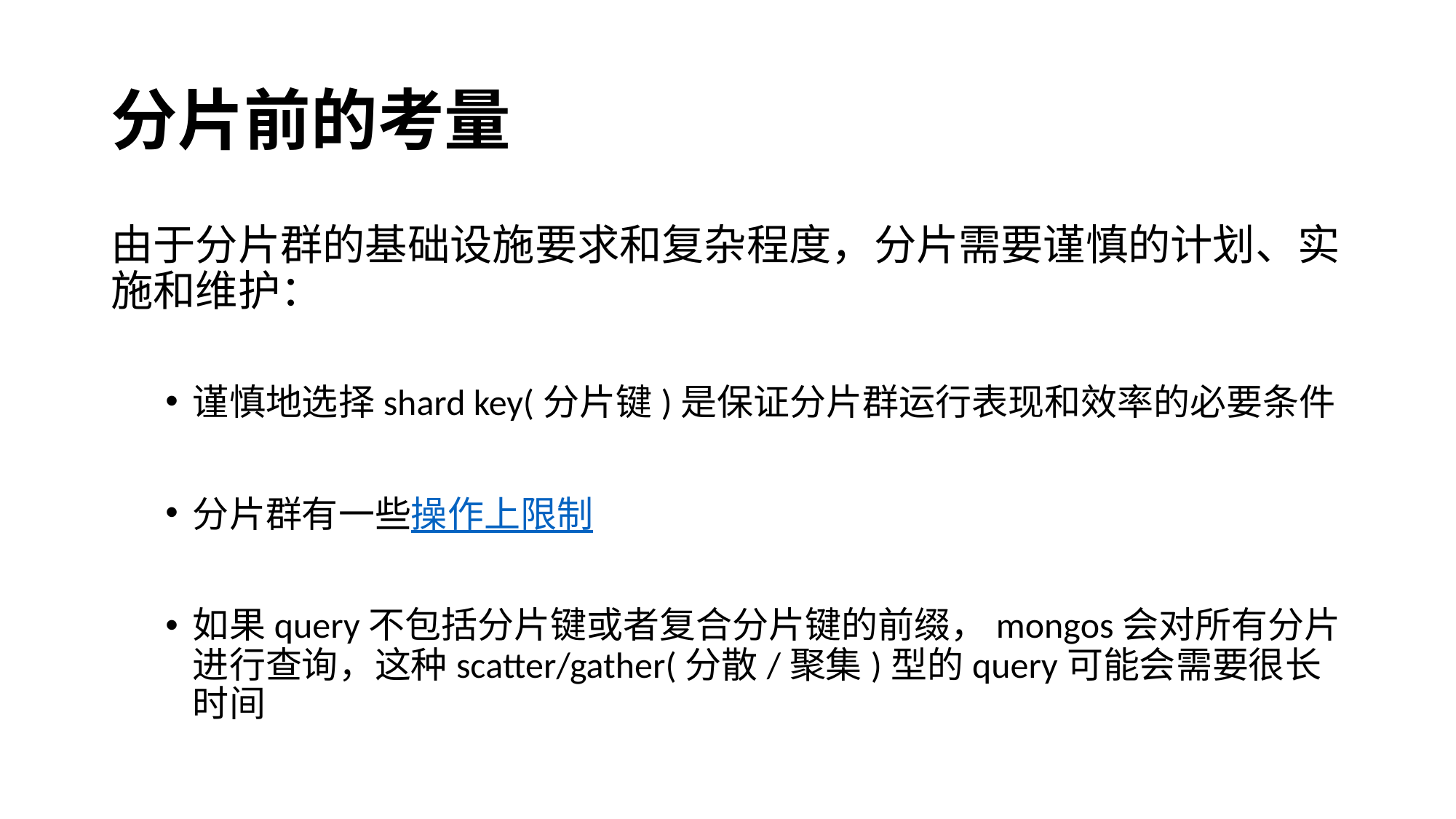

# 分片前的考量
由于分片群的基础设施要求和复杂程度，分片需要谨慎的计划、实施和维护：

谨慎地选择shard key(分片键)是保证分片群运行表现和效率的必要条件

分片群有一些操作上限制

如果query不包括分片键或者复合分片键的前缀，mongos会对所有分片进行查询，这种scatter/gather(分散/聚集)型的query可能会需要很长时间